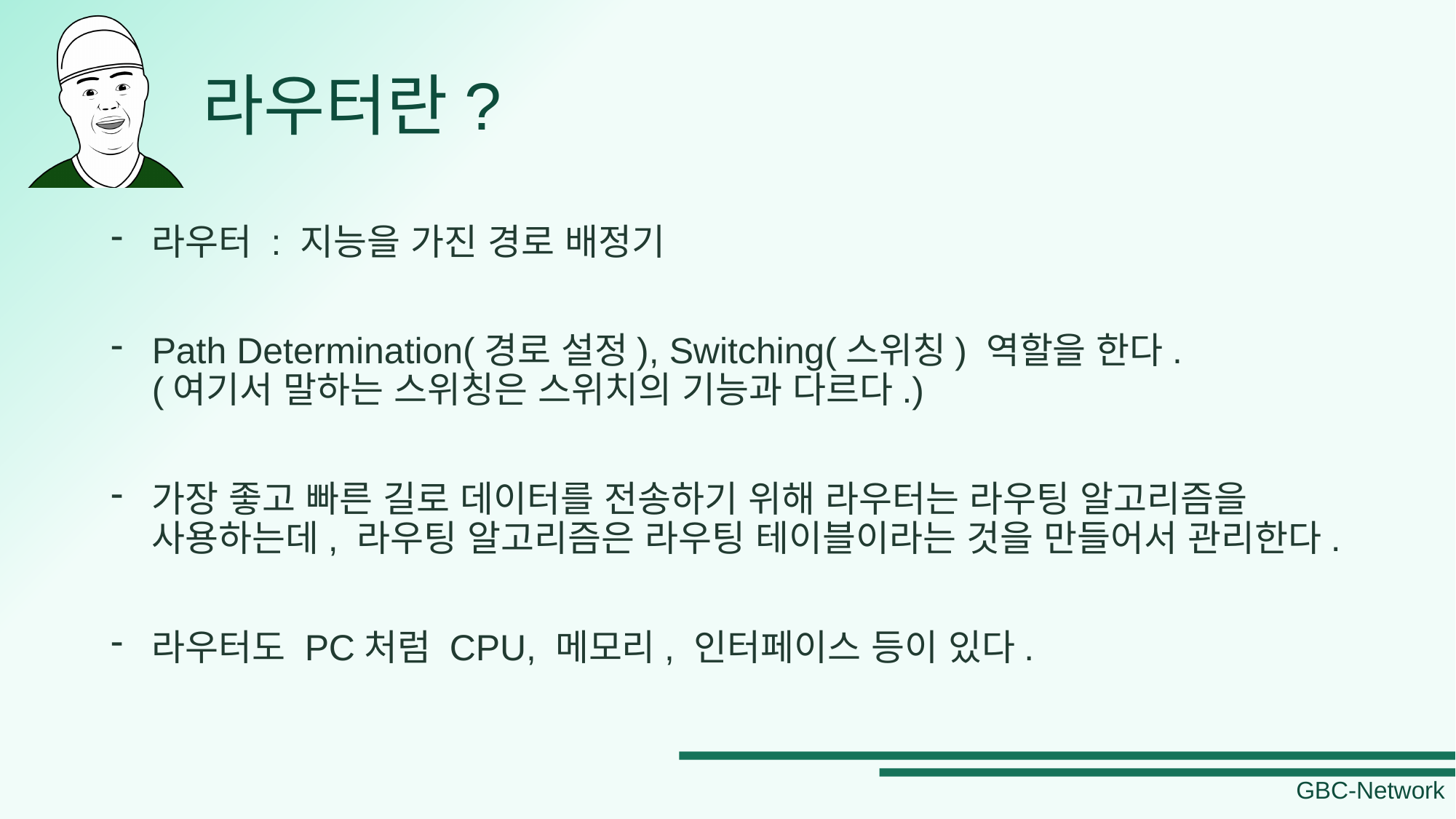

# 라우터란?
라우터 : 지능을 가진 경로 배정기

Path Determination(경로 설정), Switching(스위칭) 역할을 한다.
(여기서 말하는 스위칭은 스위치의 기능과 다르다.)

가장 좋고 빠른 길로 데이터를 전송하기 위해 라우터는 라우팅 알고리즘을 사용하는데, 라우팅 알고리즘은 라우팅 테이블이라는 것을 만들어서 관리한다.

라우터도 PC처럼 CPU, 메모리, 인터페이스 등이 있다.